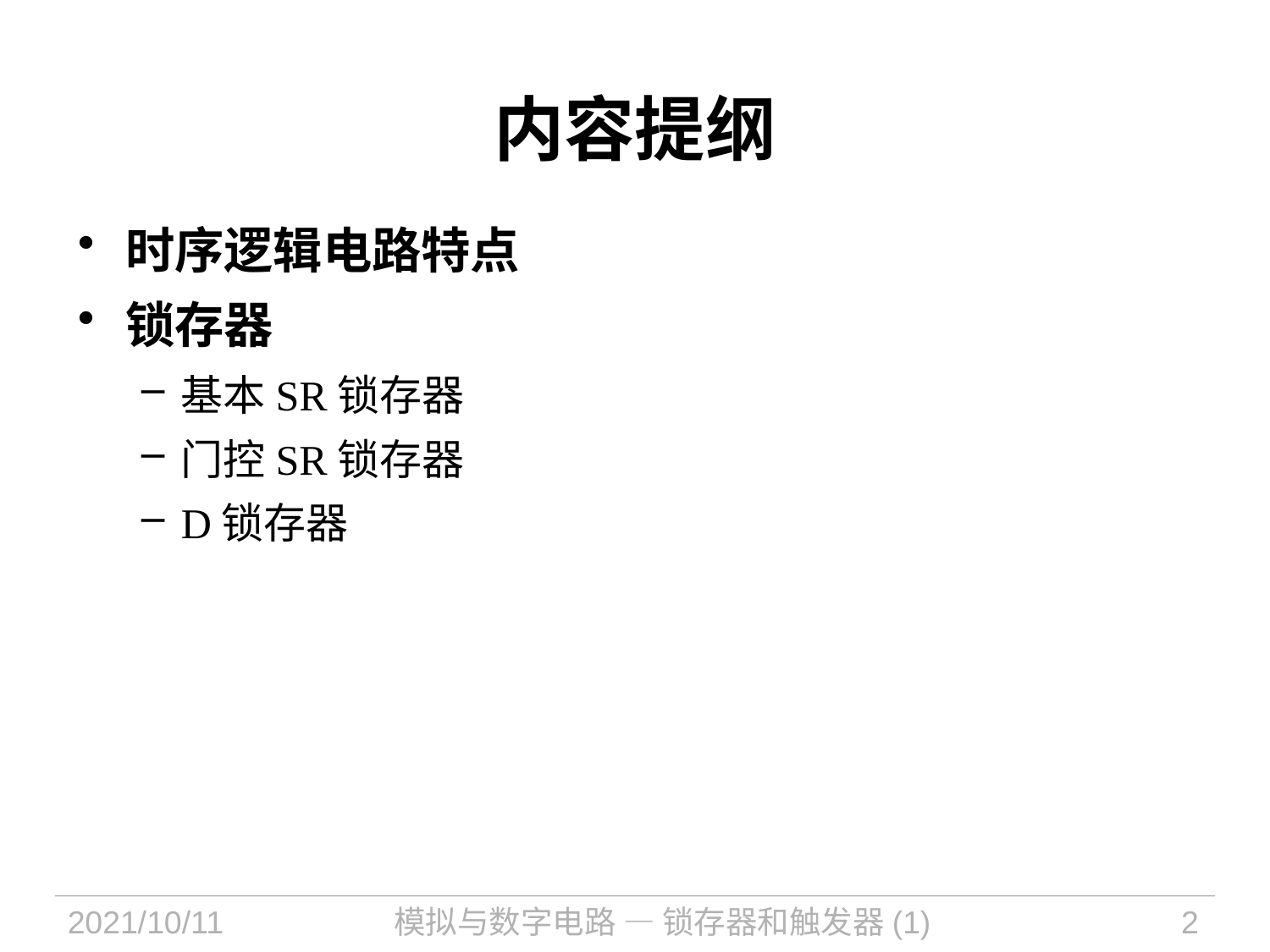

内容提纲
时序逻辑电路特点
锁存器
基本SR锁存器
门控SR锁存器
D锁存器
2021/10/11
模拟与数字电路 — 锁存器和触发器(1)
2